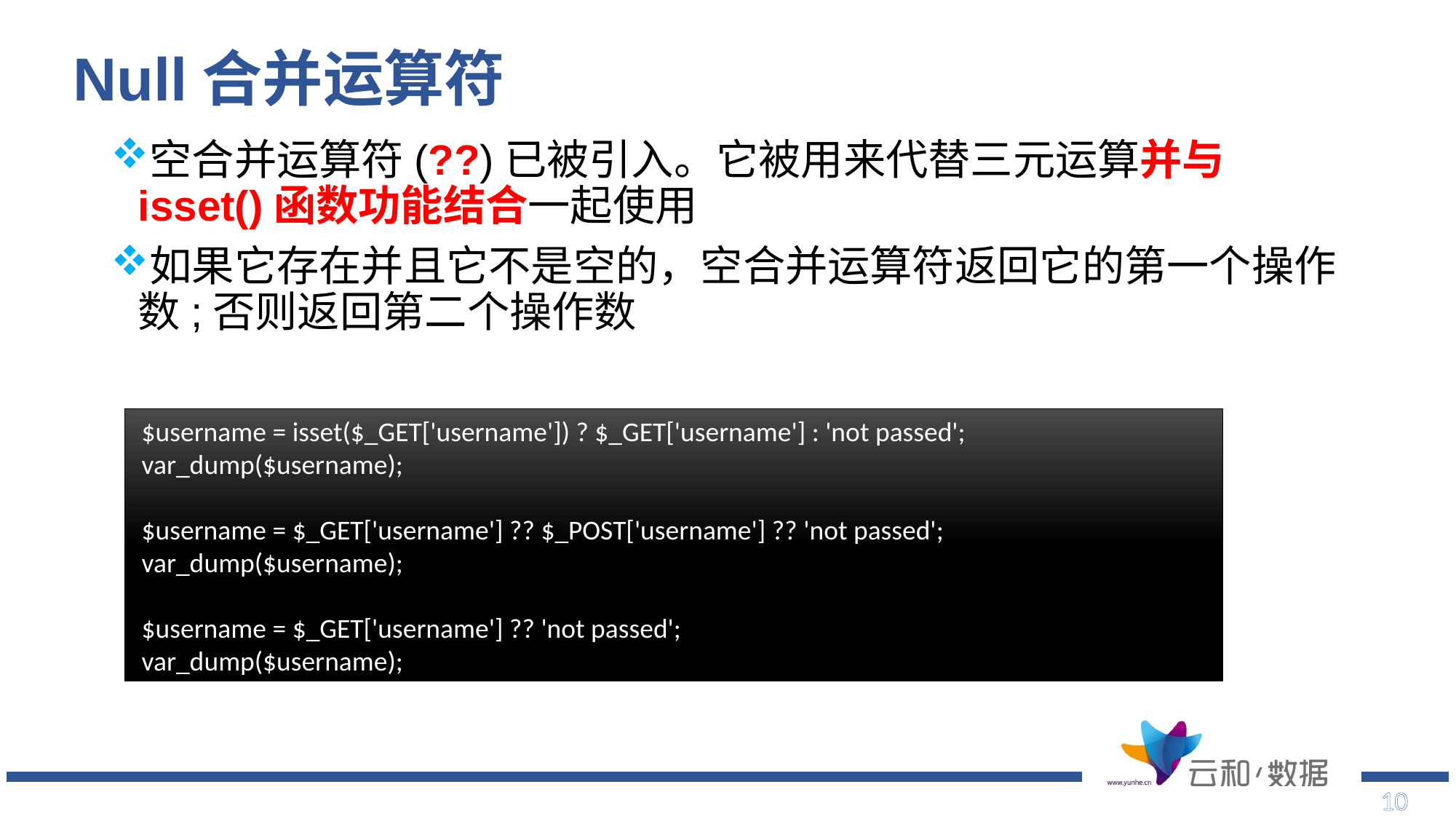

# Null合并运算符
空合并运算符(??)已被引入。它被用来代替三元运算并与 isset()函数功能结合一起使用
如果它存在并且它不是空的，空合并运算符返回它的第一个操作数;否则返回第二个操作数
 $username = isset($_GET['username']) ? $_GET['username'] : 'not passed';
 var_dump($username);

 $username = $_GET['username'] ?? $_POST['username'] ?? 'not passed';
 var_dump($username);

 $username = $_GET['username'] ?? 'not passed';
 var_dump($username);